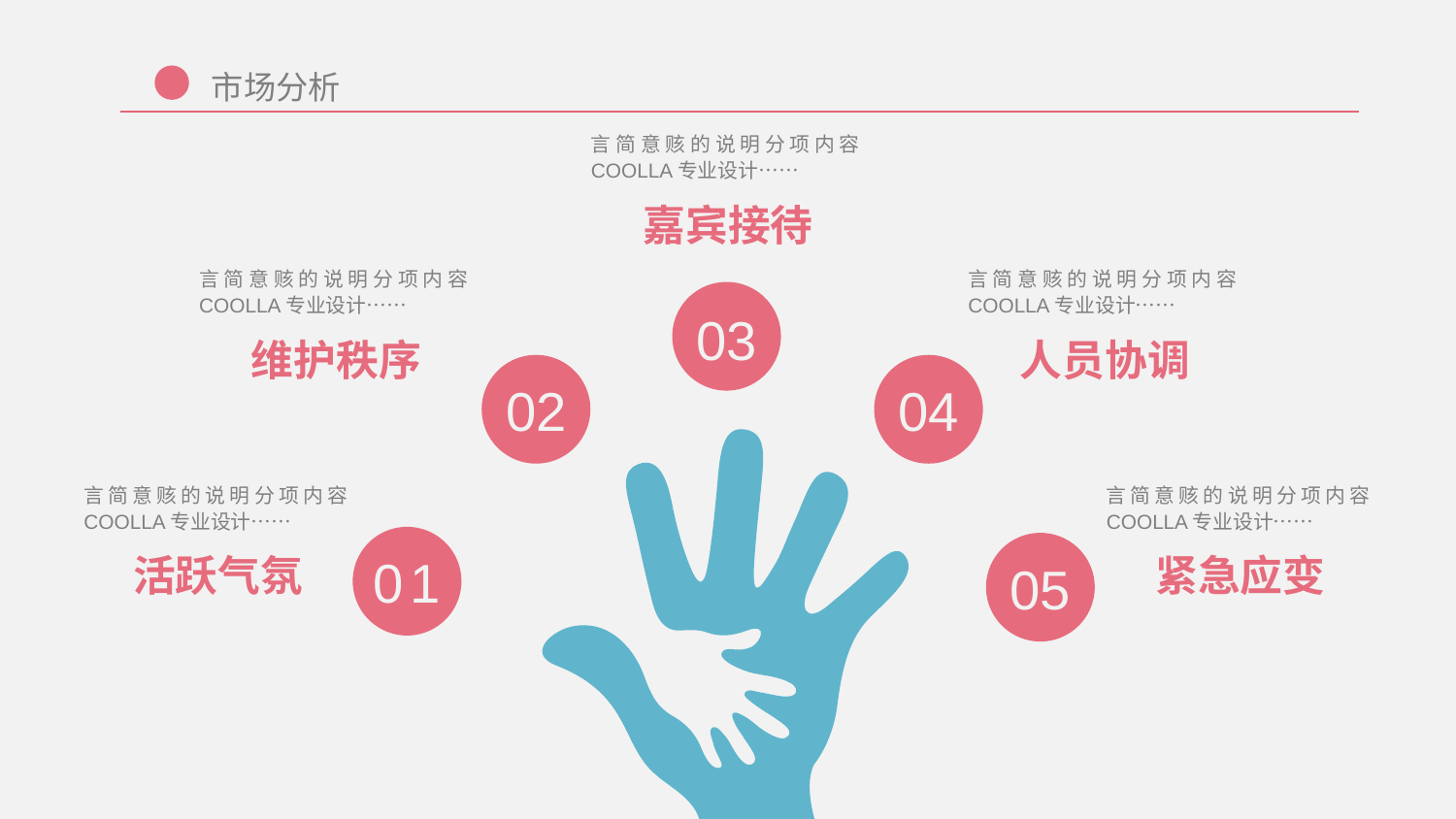

言简意赅的说明分项内容COOLLA专业设计……
嘉宾接待
言简意赅的说明分项内容COOLLA专业设计……
言简意赅的说明分项内容COOLLA专业设计……

03
维护秩序
人员协调

02

04

言简意赅的说明分项内容COOLLA专业设计……
言简意赅的说明分项内容COOLLA专业设计……

01

05
活跃气氛
紧急应变